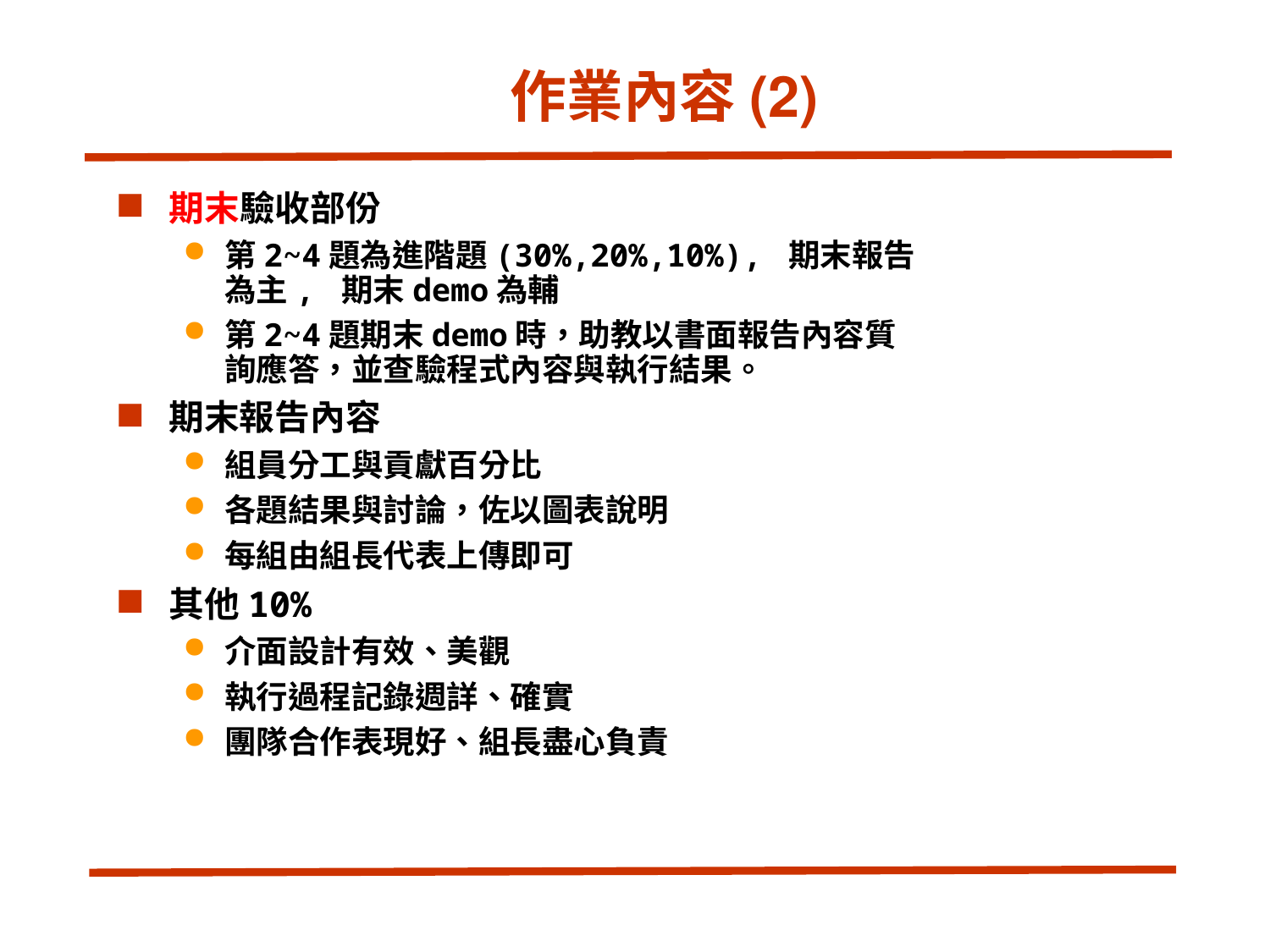

# 作業內容(2)
期末驗收部份
第2~4題為進階題(30%,20%,10%), 期末報告為主, 期末demo為輔
第2~4題期末demo時，助教以書面報告內容質詢應答，並查驗程式內容與執行結果。
期末報告內容
組員分工與貢獻百分比
各題結果與討論，佐以圖表說明
每組由組長代表上傳即可
其他10%
介面設計有效、美觀
執行過程記錄週詳、確實
團隊合作表現好、組長盡心負責